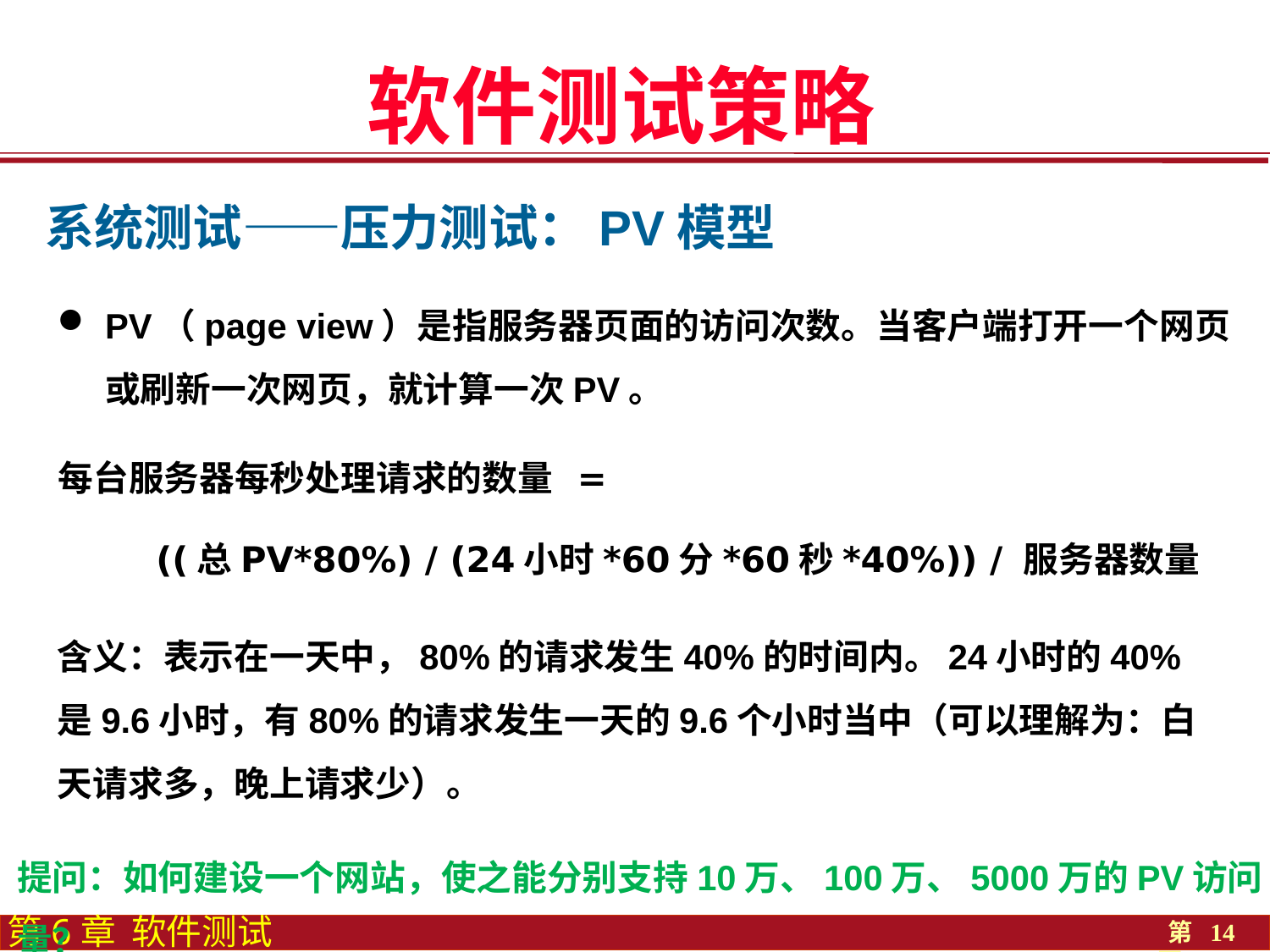

软件测试策略
# 系统测试——压力测试：PV模型
PV（page view）是指服务器页面的访问次数。当客户端打开一个网页或刷新一次网页，就计算一次PV。
每台服务器每秒处理请求的数量  =
        ((总PV*80%) / (24小时*60分*60秒*40%)) / 服务器数量
含义：表示在一天中，80%的请求发生40%的时间内。24小时的40%是9.6小时，有80%的请求发生一天的9.6个小时当中（可以理解为：白天请求多，晚上请求少）。
提问：如何建设一个网站，使之能分别支持10万、100万、5000万的PV访问量？